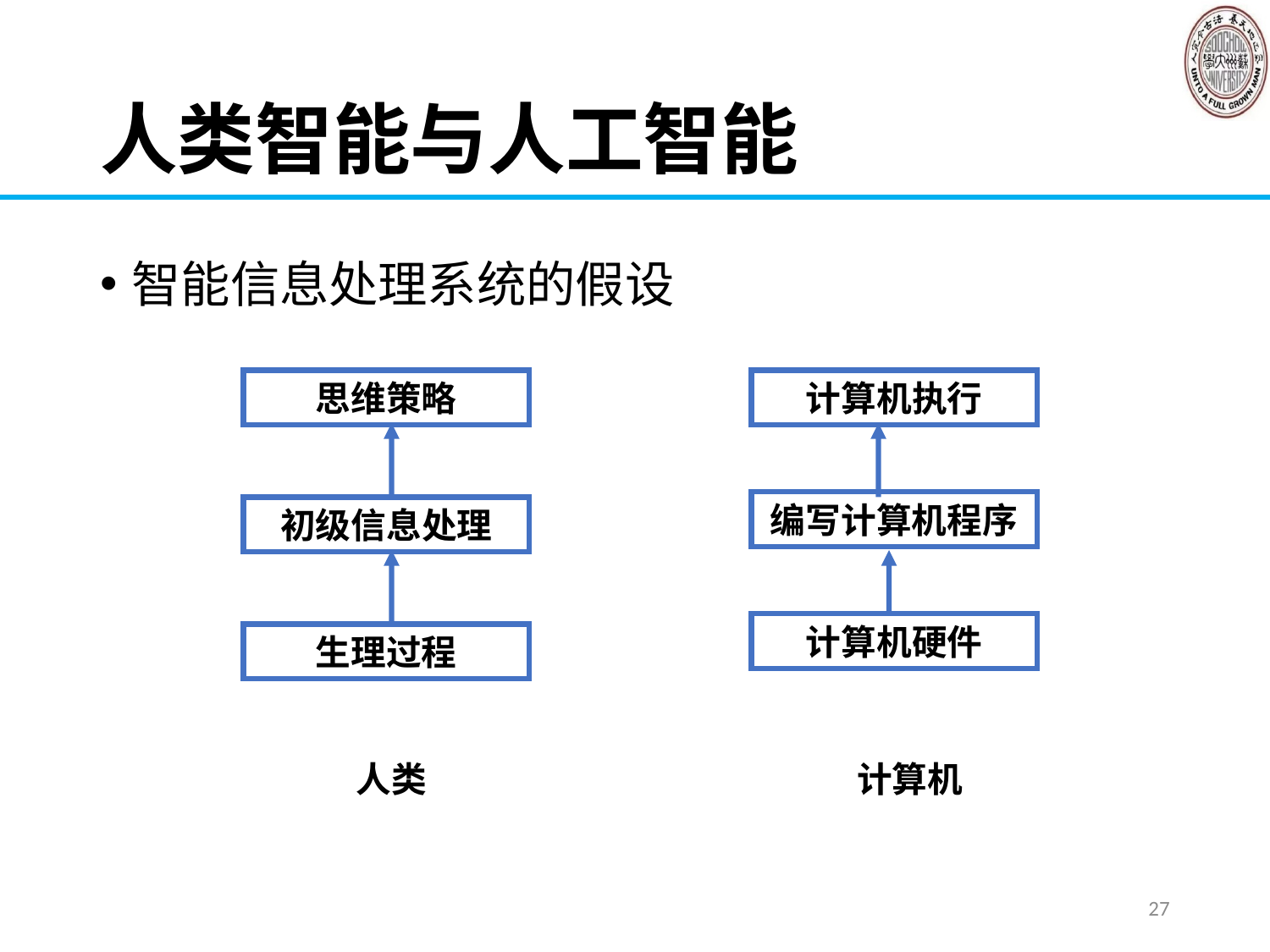

# 人类智能与人工智能
智能信息处理系统的假设

思维策略
计算机执行

编写计算机程序
初级信息处理

计算机硬件
生理过程
人类
计算机
27